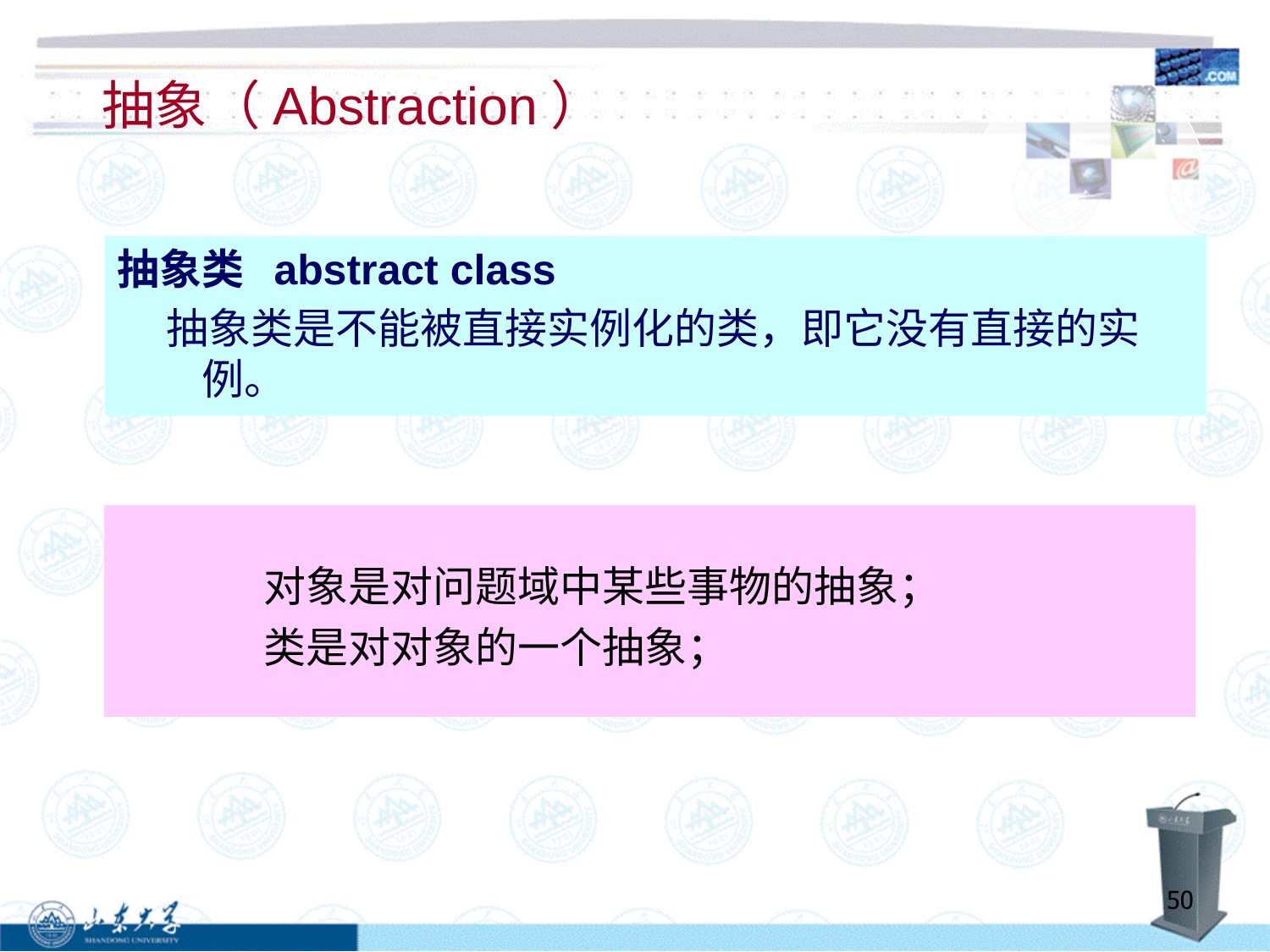

抽象（Abstraction）
抽象类  abstract class
    抽象类是不能被直接实例化的类，即它没有直接的实例。
对象是对问题域中某些事物的抽象；
类是对对象的一个抽象；
50